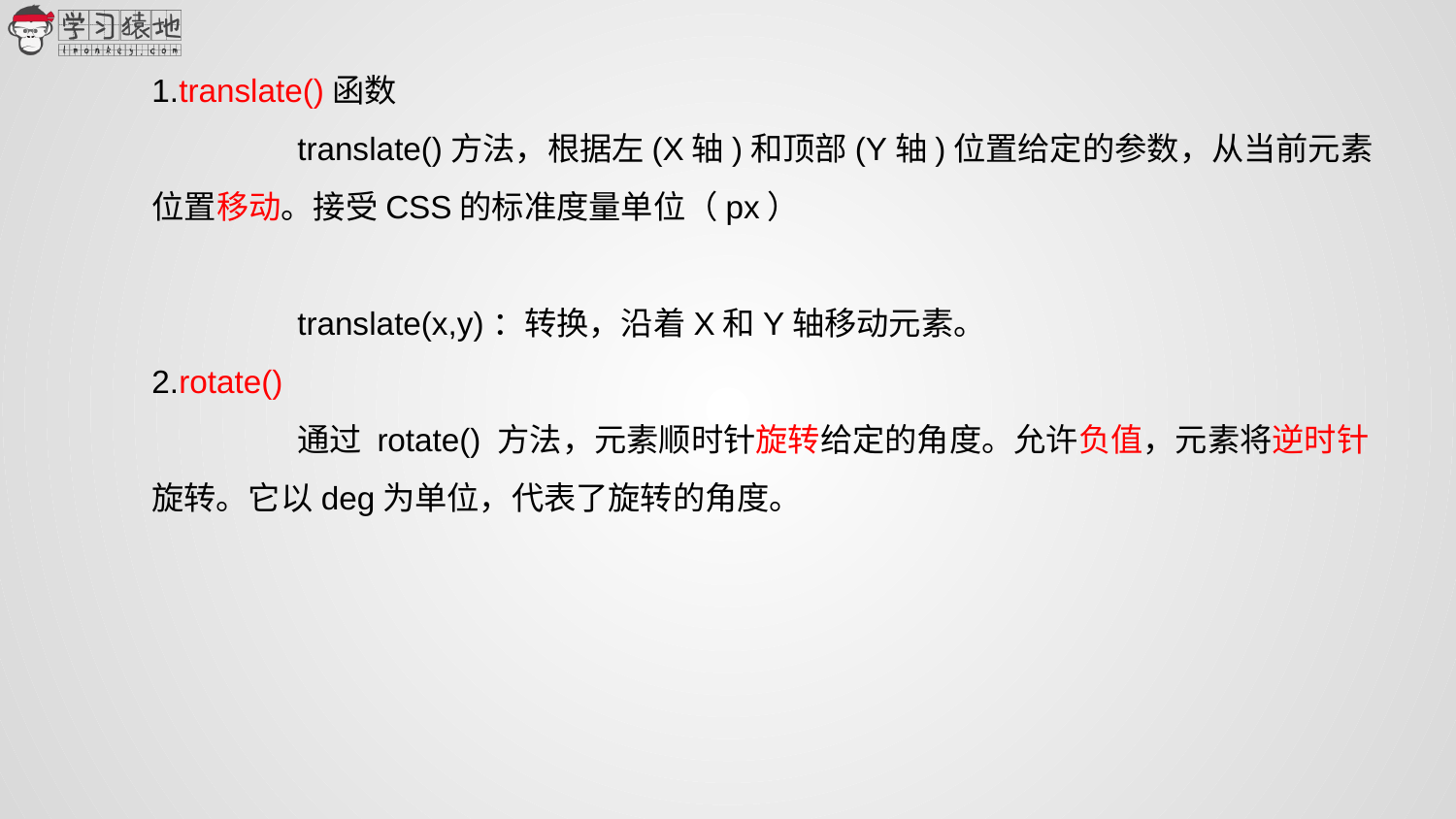

1.translate()函数
	translate()方法，根据左(X轴)和顶部(Y轴)位置给定的参数，从当前元素位置移动。接受CSS的标准度量单位（px）

　	translate(x,y)：转换，沿着X和Y轴移动元素。
2.rotate()
	通过 rotate() 方法，元素顺时针旋转给定的角度。允许负值，元素将逆时针旋转。它以deg为单位，代表了旋转的角度。